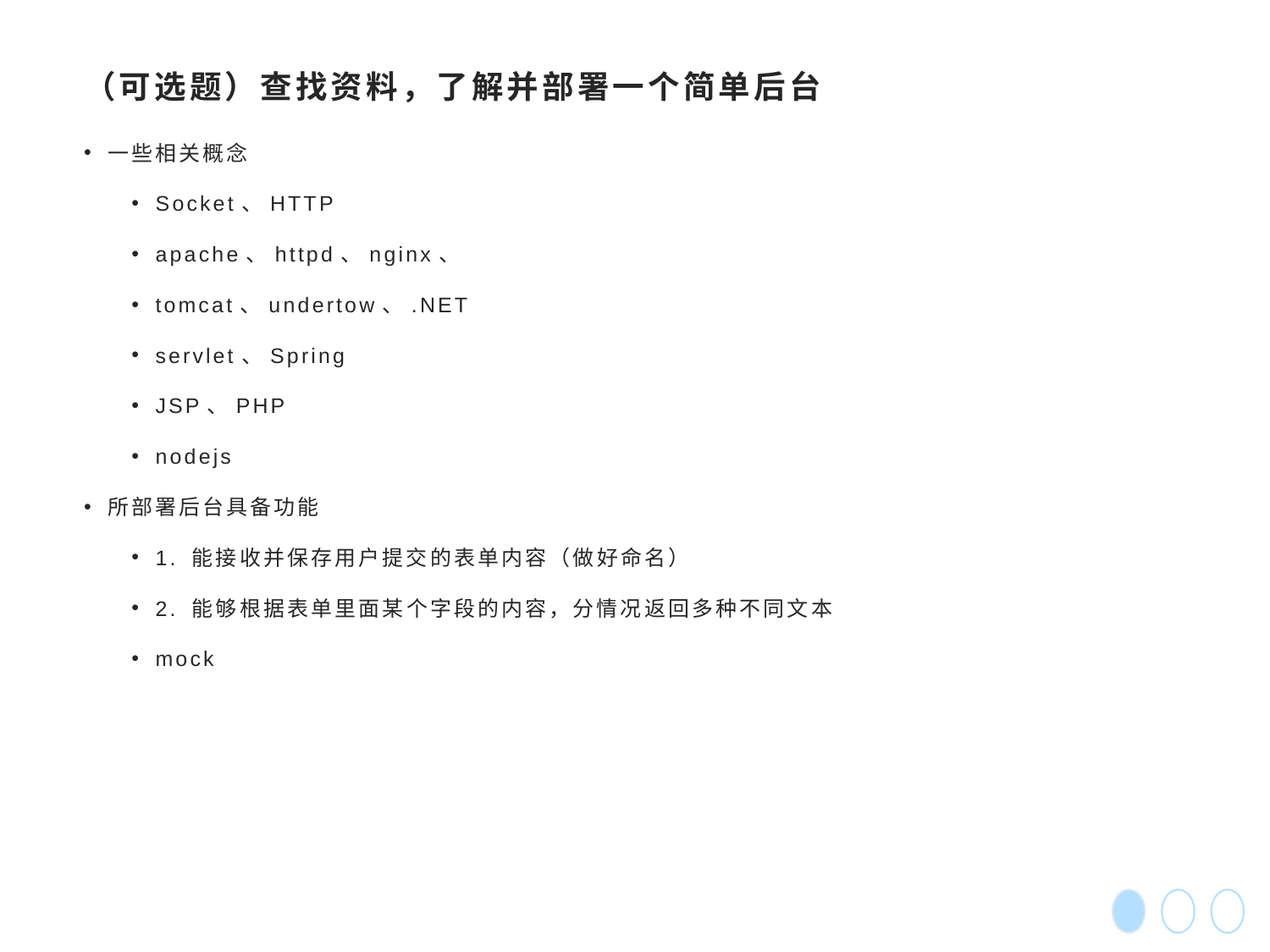

# （可选题）查找资料，了解并部署一个简单后台
一些相关概念
Socket、HTTP
apache、httpd、nginx、
tomcat、undertow、.NET
servlet、Spring
JSP、PHP
nodejs
所部署后台具备功能
1. 能接收并保存用户提交的表单内容（做好命名）
2. 能够根据表单里面某个字段的内容，分情况返回多种不同文本
mock